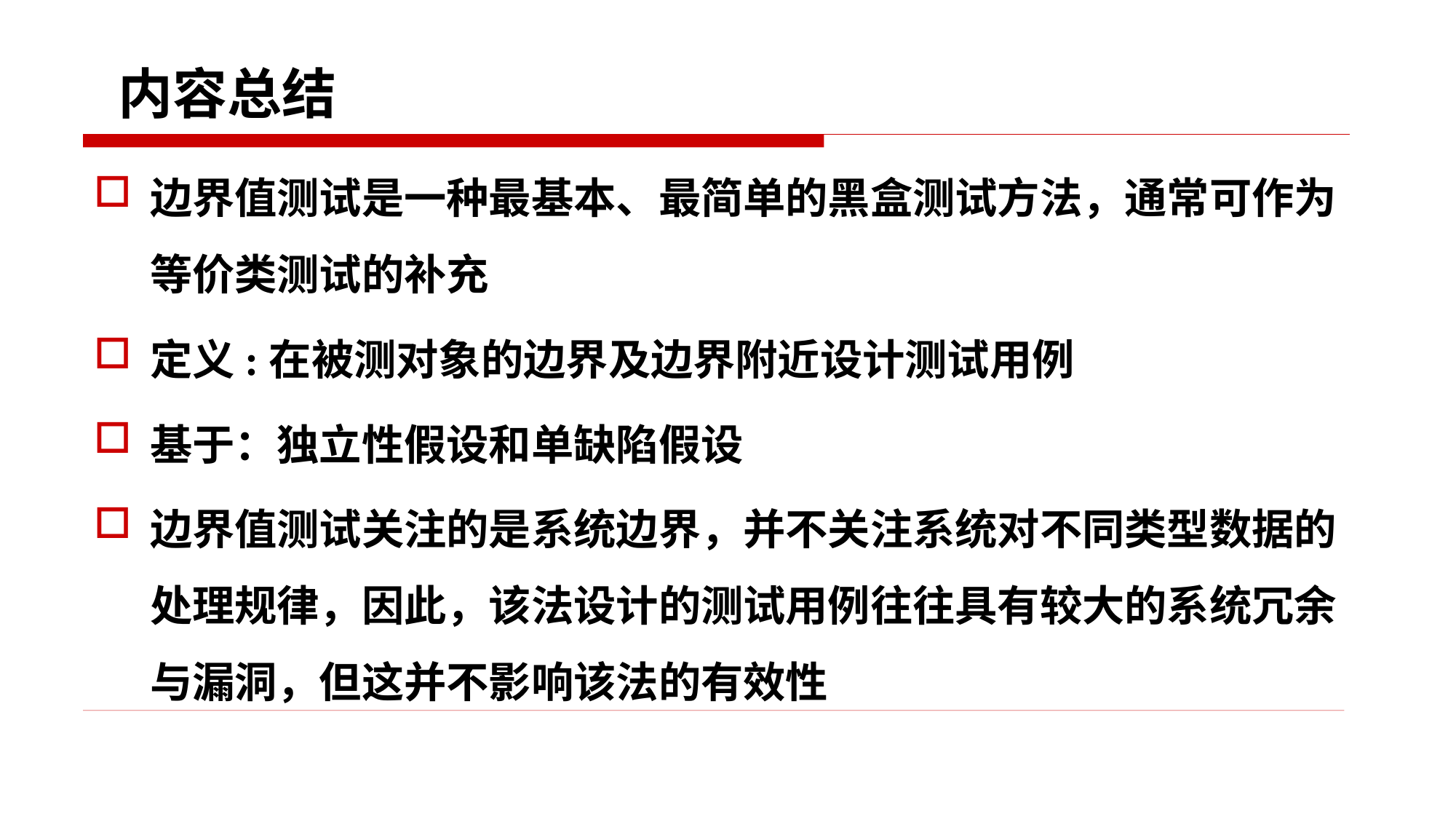

# 内容总结
边界值测试是一种最基本、最简单的黑盒测试方法，通常可作为等价类测试的补充
定义:在被测对象的边界及边界附近设计测试用例
基于：独立性假设和单缺陷假设
边界值测试关注的是系统边界，并不关注系统对不同类型数据的处理规律，因此，该法设计的测试用例往往具有较大的系统冗余与漏洞，但这并不影响该法的有效性